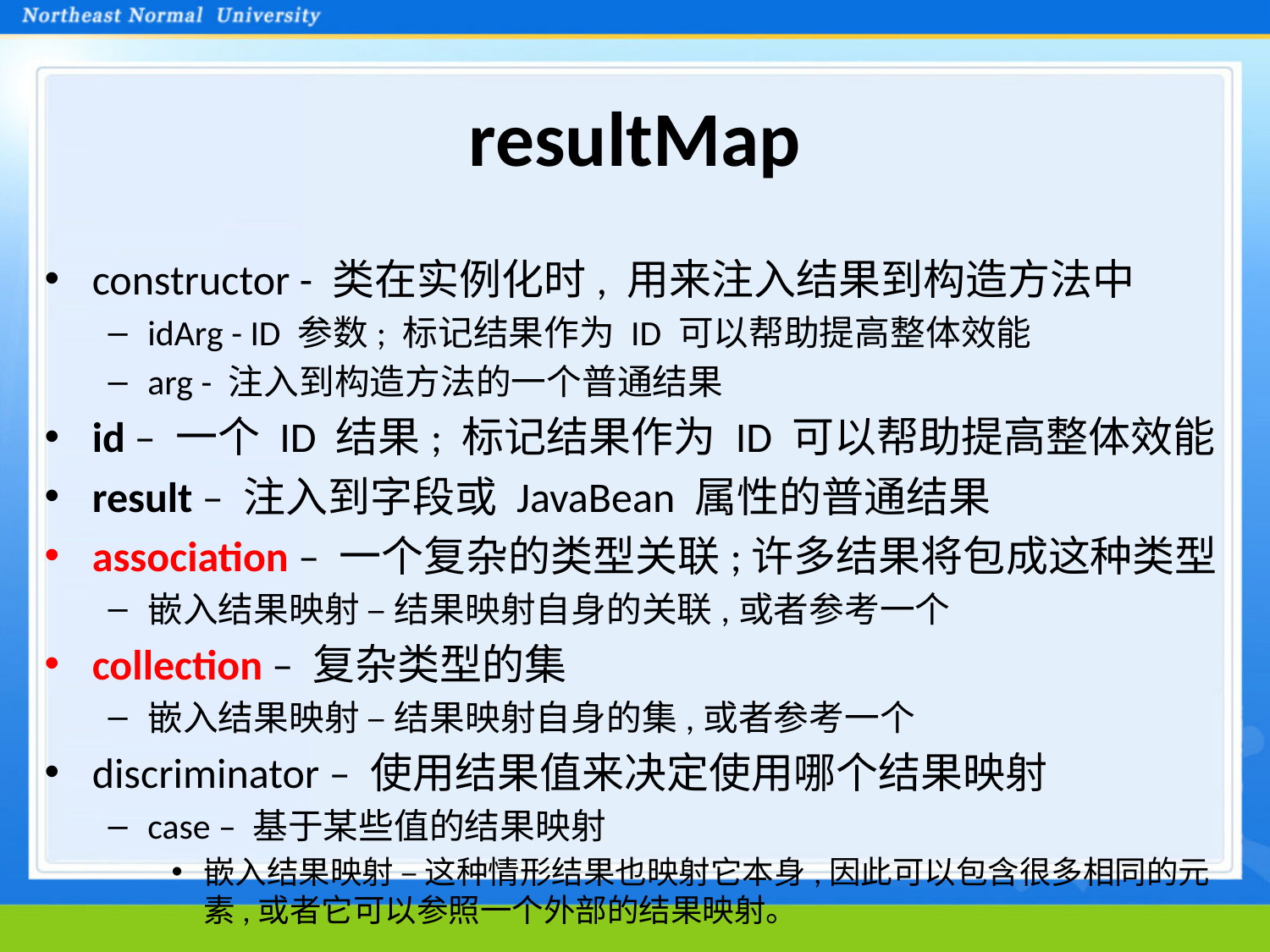

# resultMap
constructor - 类在实例化时, 用来注入结果到构造方法中
idArg - ID 参数; 标记结果作为 ID 可以帮助提高整体效能
arg - 注入到构造方法的一个普通结果
id – 一个 ID 结果; 标记结果作为 ID 可以帮助提高整体效能
result – 注入到字段或 JavaBean 属性的普通结果
association – 一个复杂的类型关联;许多结果将包成这种类型
嵌入结果映射 – 结果映射自身的关联,或者参考一个
collection – 复杂类型的集
嵌入结果映射 – 结果映射自身的集,或者参考一个
discriminator – 使用结果值来决定使用哪个结果映射
case – 基于某些值的结果映射
嵌入结果映射 – 这种情形结果也映射它本身,因此可以包含很多相同的元素,或者它可以参照一个外部的结果映射。